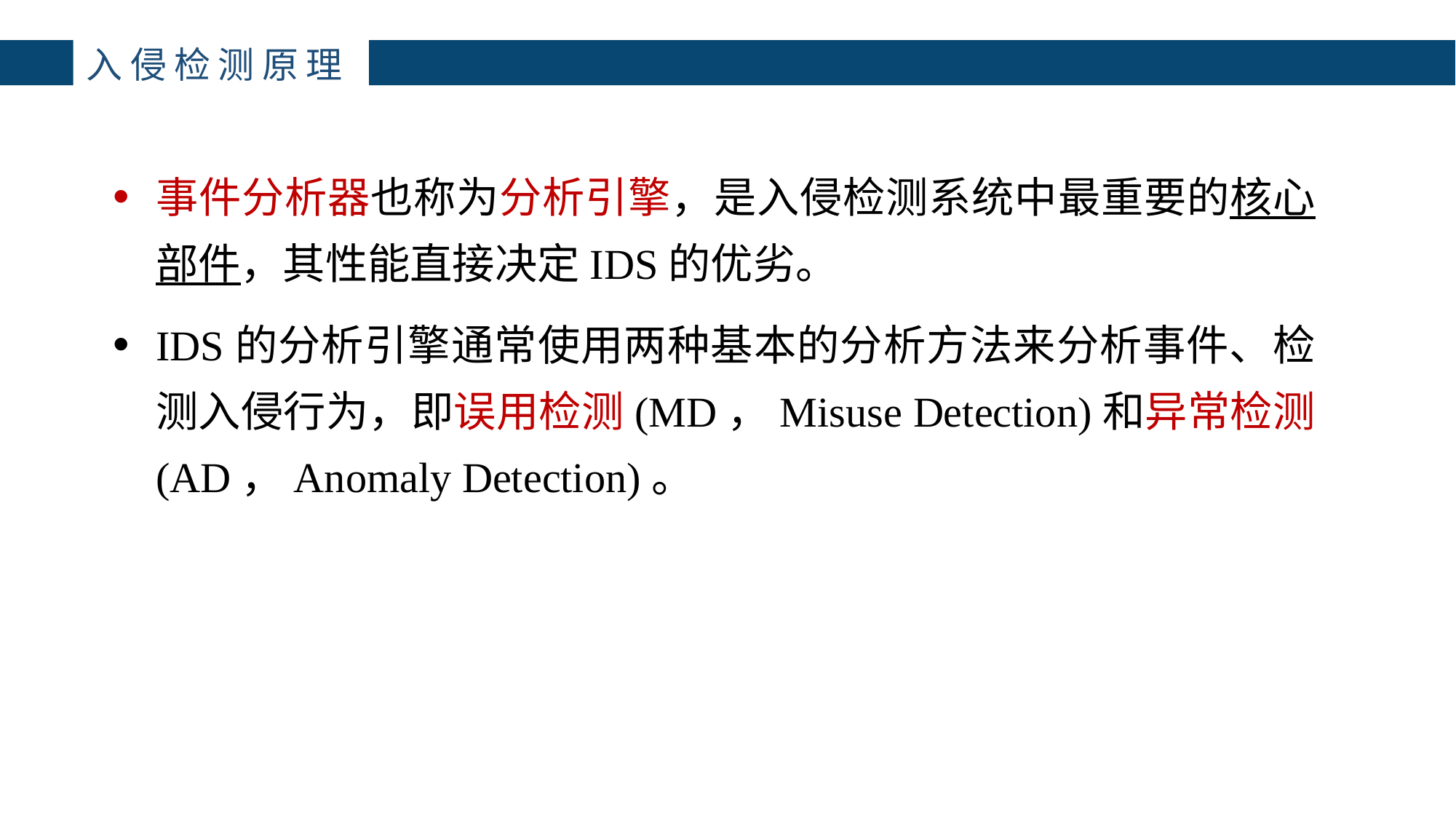

# 入侵检测原理
事件分析器也称为分析引擎，是入侵检测系统中最重要的核心部件，其性能直接决定IDS的优劣。
IDS的分析引擎通常使用两种基本的分析方法来分析事件、检测入侵行为，即误用检测(MD，Misuse Detection)和异常检测 (AD，Anomaly Detection)。